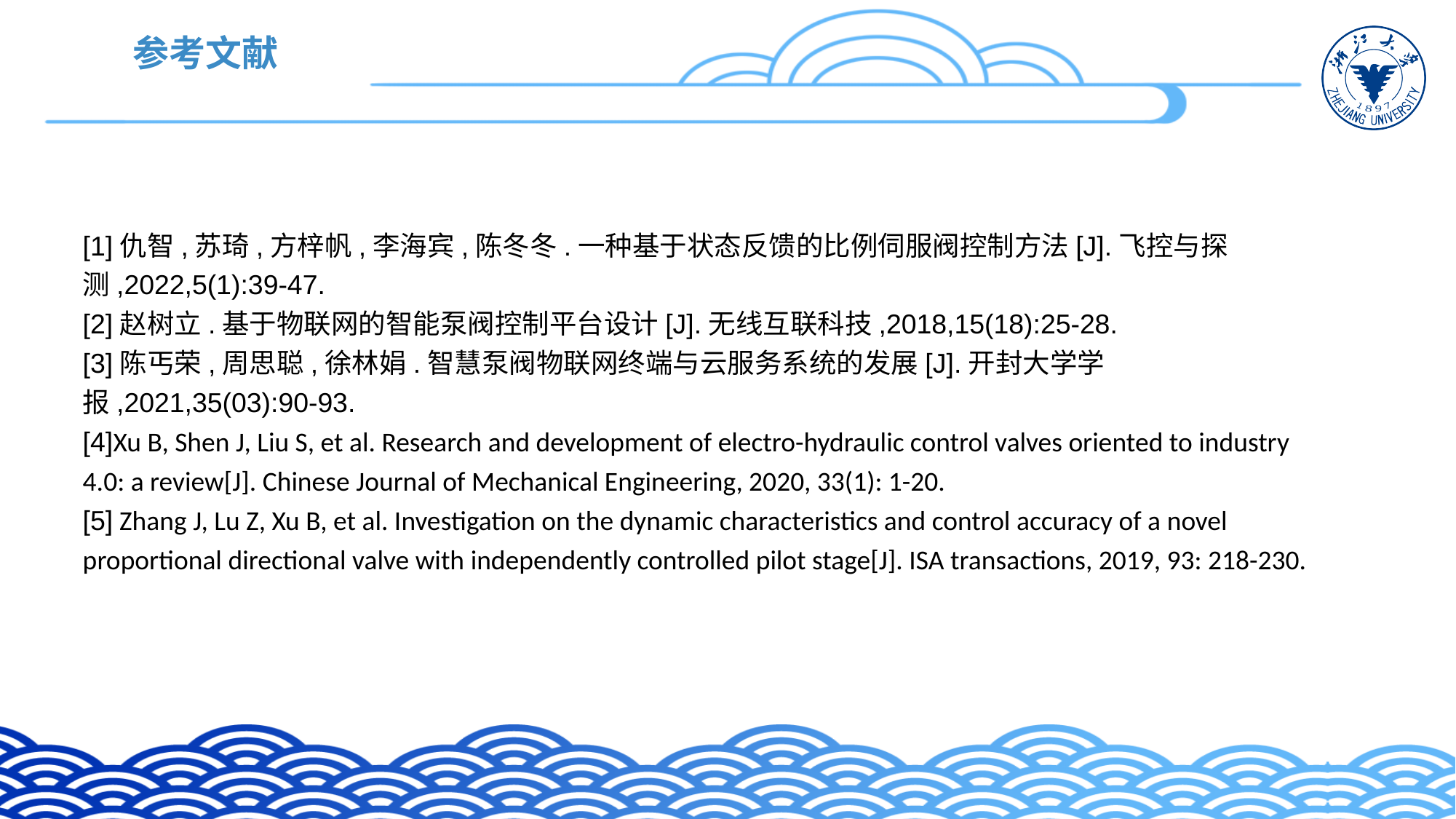

参考文献

[1]仇智,苏琦,方梓帆,李海宾,陈冬冬.一种基于状态反馈的比例伺服阀控制方法[J].飞控与探测,2022,5(1):39-47.
[2]赵树立.基于物联网的智能泵阀控制平台设计[J].无线互联科技,2018,15(18):25-28.
[3]陈丐荣,周思聪,徐林娟.智慧泵阀物联网终端与云服务系统的发展[J].开封大学学报,2021,35(03):90-93.
[4]Xu B, Shen J, Liu S, et al. Research and development of electro-hydraulic control valves oriented to industry 4.0: a review[J]. Chinese Journal of Mechanical Engineering, 2020, 33(1): 1-20.
[5] Zhang J, Lu Z, Xu B, et al. Investigation on the dynamic characteristics and control accuracy of a novel proportional directional valve with independently controlled pilot stage[J]. ISA transactions, 2019, 93: 218-230.